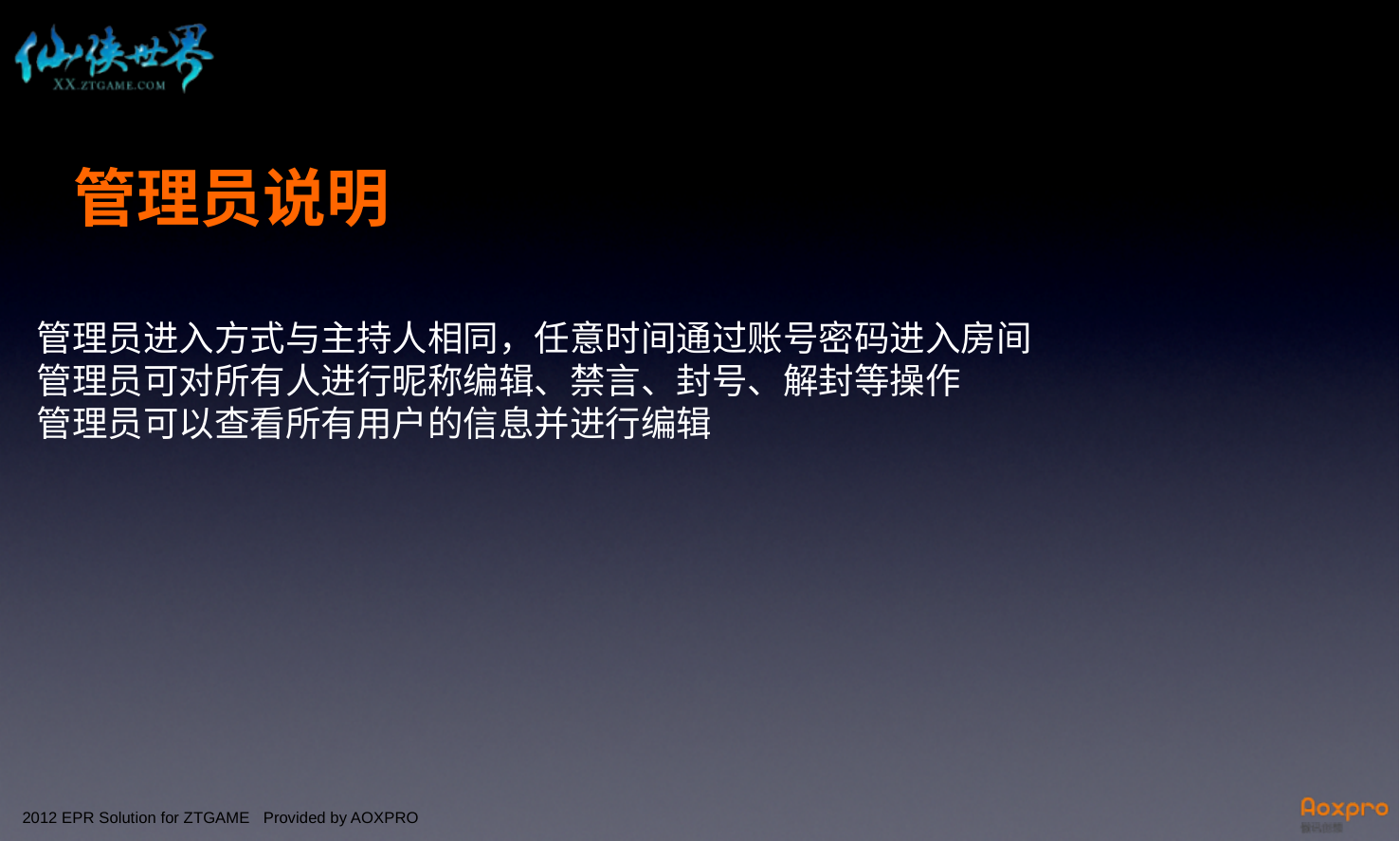

管理员说明
管理员进入方式与主持人相同，任意时间通过账号密码进入房间
管理员可对所有人进行昵称编辑、禁言、封号、解封等操作
管理员可以查看所有用户的信息并进行编辑